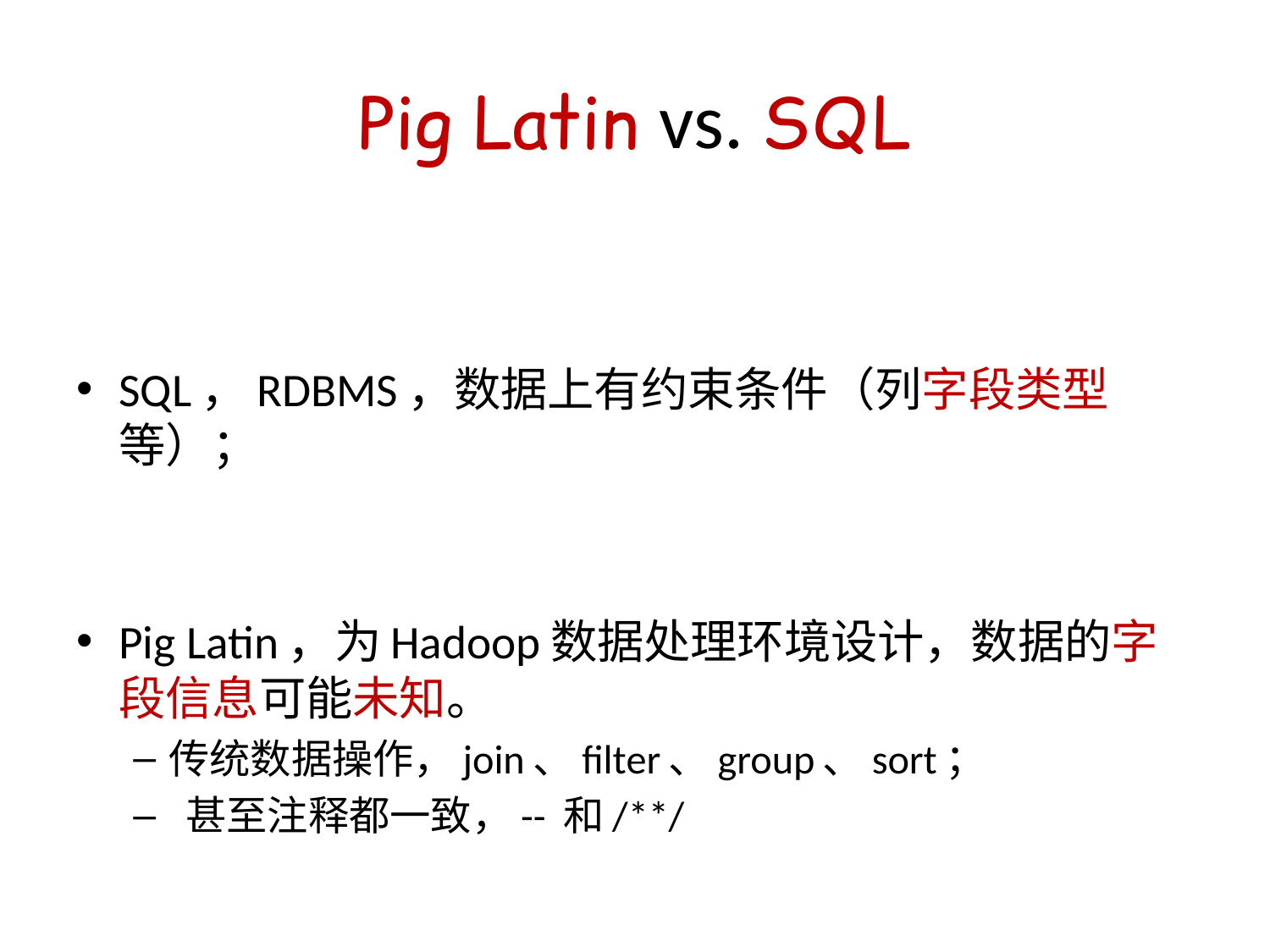

# Pig Latin vs. SQL

SQL，RDBMS，数据上有约束条件（列字段类型等）；

Pig Latin，为Hadoop数据处理环境设计，数据的字段信息可能未知。
传统数据操作，join、filter、group、sort；
 甚至注释都一致，-- 和/**/